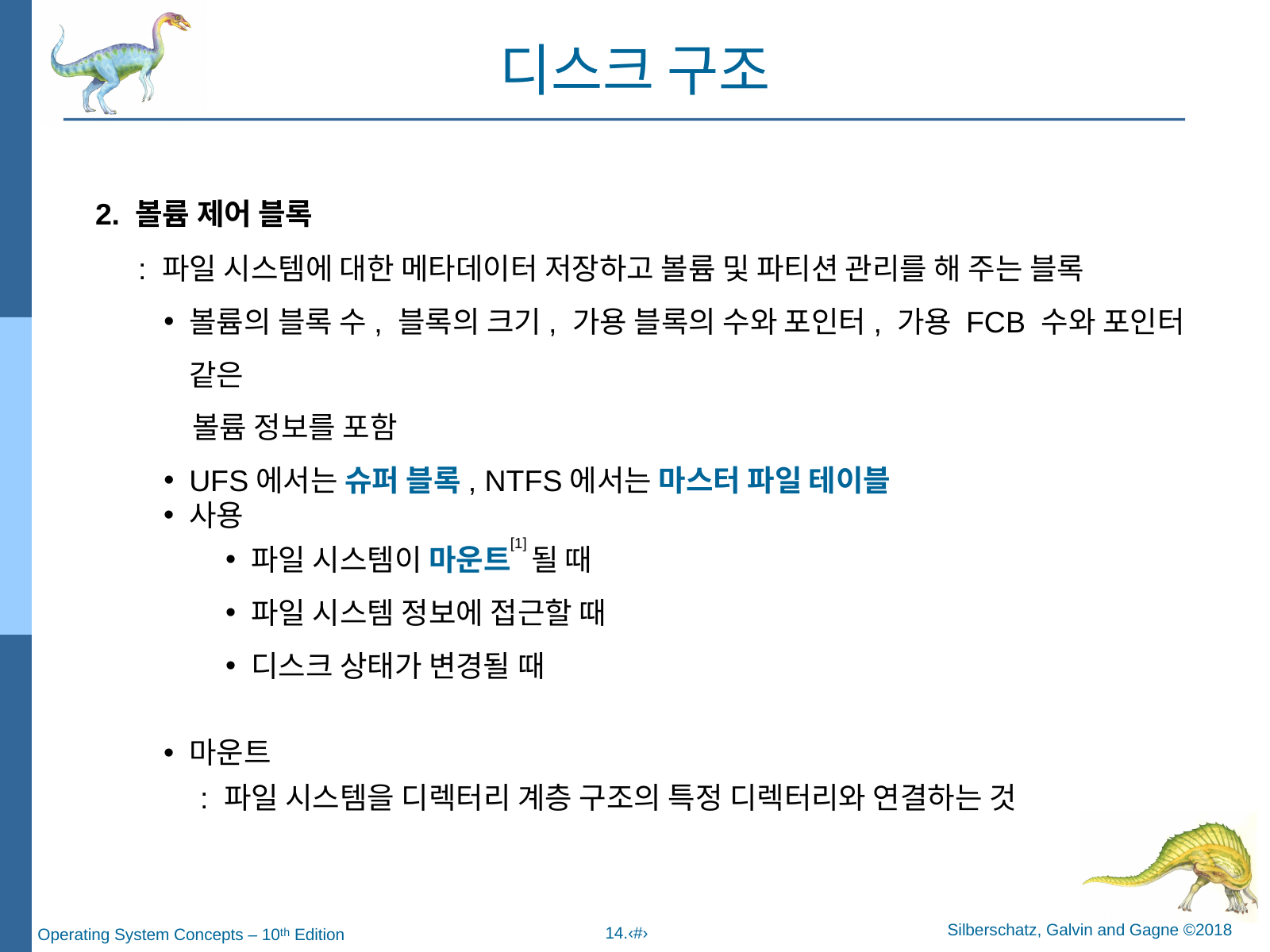

디스크 구조

2. 볼륨 제어 블록
: 파일 시스템에 대한 메타데이터 저장하고 볼륨 및 파티션 관리를 해 주는 블록
볼륨의 블록 수, 블록의 크기, 가용 블록의 수와 포인터, 가용 FCB 수와 포인터 같은
       볼륨 정보를 포함
UFS에서는 슈퍼 블록, NTFS에서는 마스터 파일 테이블

사용
[1]
파일 시스템이 마운트   될 때
파일 시스템 정보에 접근할 때
디스크 상태가 변경될 때

마운트
: 파일 시스템을 디렉터리 계층 구조의 특정 디렉터리와 연결하는 것

Silberschatz, Galvin and Gagne ©2018
14.‹#›
Operating System Concepts – 10ᵗʰ Edition